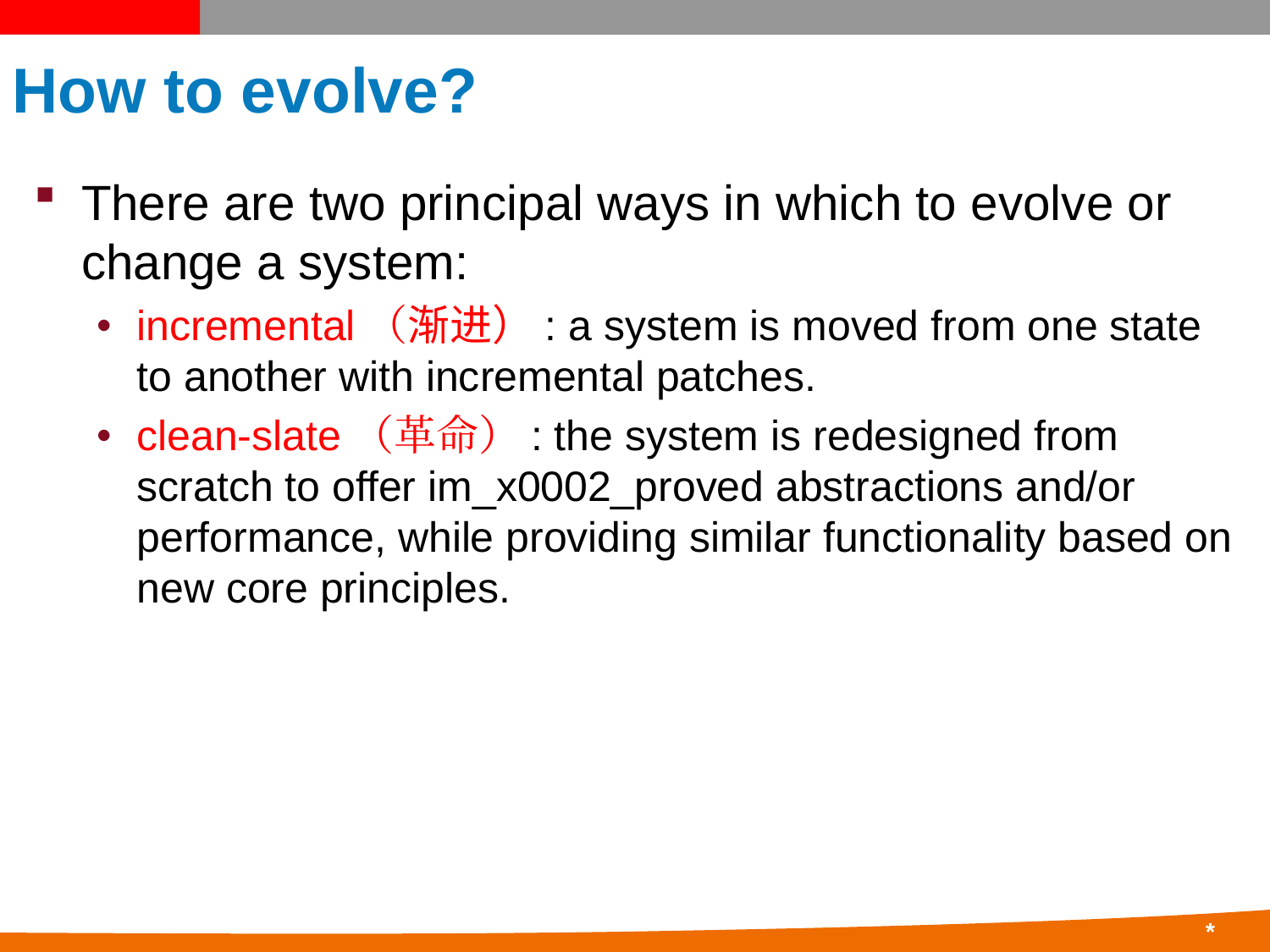

# How to evolve?
There are two principal ways in which to evolve or change a system:
incremental（渐进）: a system is moved from one state to another with incremental patches.
clean-slate（革命）: the system is redesigned from scratch to offer im_x0002_proved abstractions and/or performance, while providing similar functionality based on new core principles.